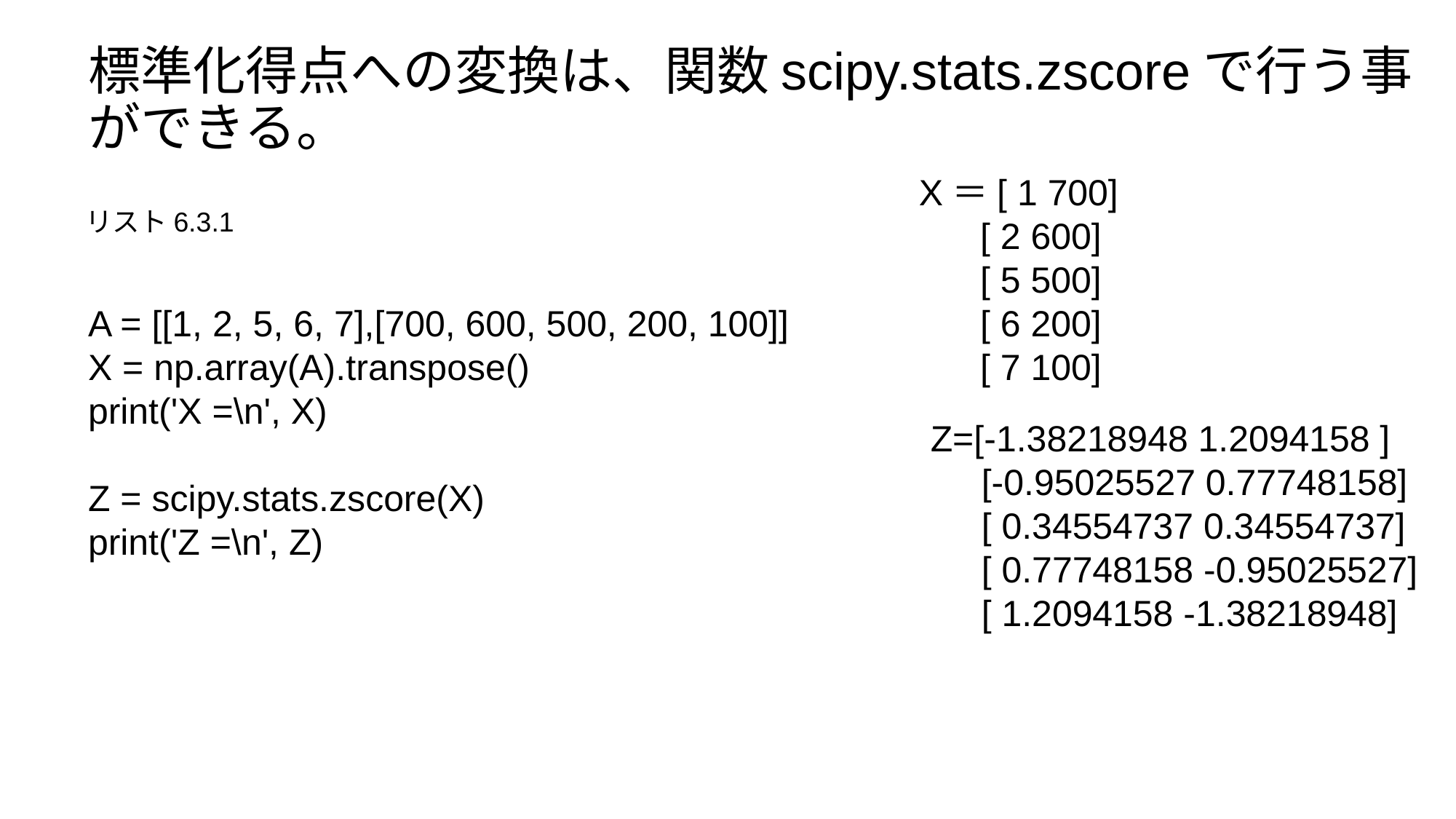

標準化得点への変換は、関数scipy.stats.zscoreで行う事ができる。

X＝[ 1 700]
      [ 2 600]
      [ 5 500]
      [ 6 200]
      [ 7 100]
リスト6.3.1
A = [[1, 2, 5, 6, 7],[700, 600, 500, 200, 100]]
X = np.array(A).transpose()
print('X =\n', X)

Z = scipy.stats.zscore(X)
print('Z =\n', Z)

Z=[-1.38218948 1.2094158 ]
     [-0.95025527 0.77748158]
     [ 0.34554737 0.34554737]
     [ 0.77748158 -0.95025527]
     [ 1.2094158 -1.38218948]